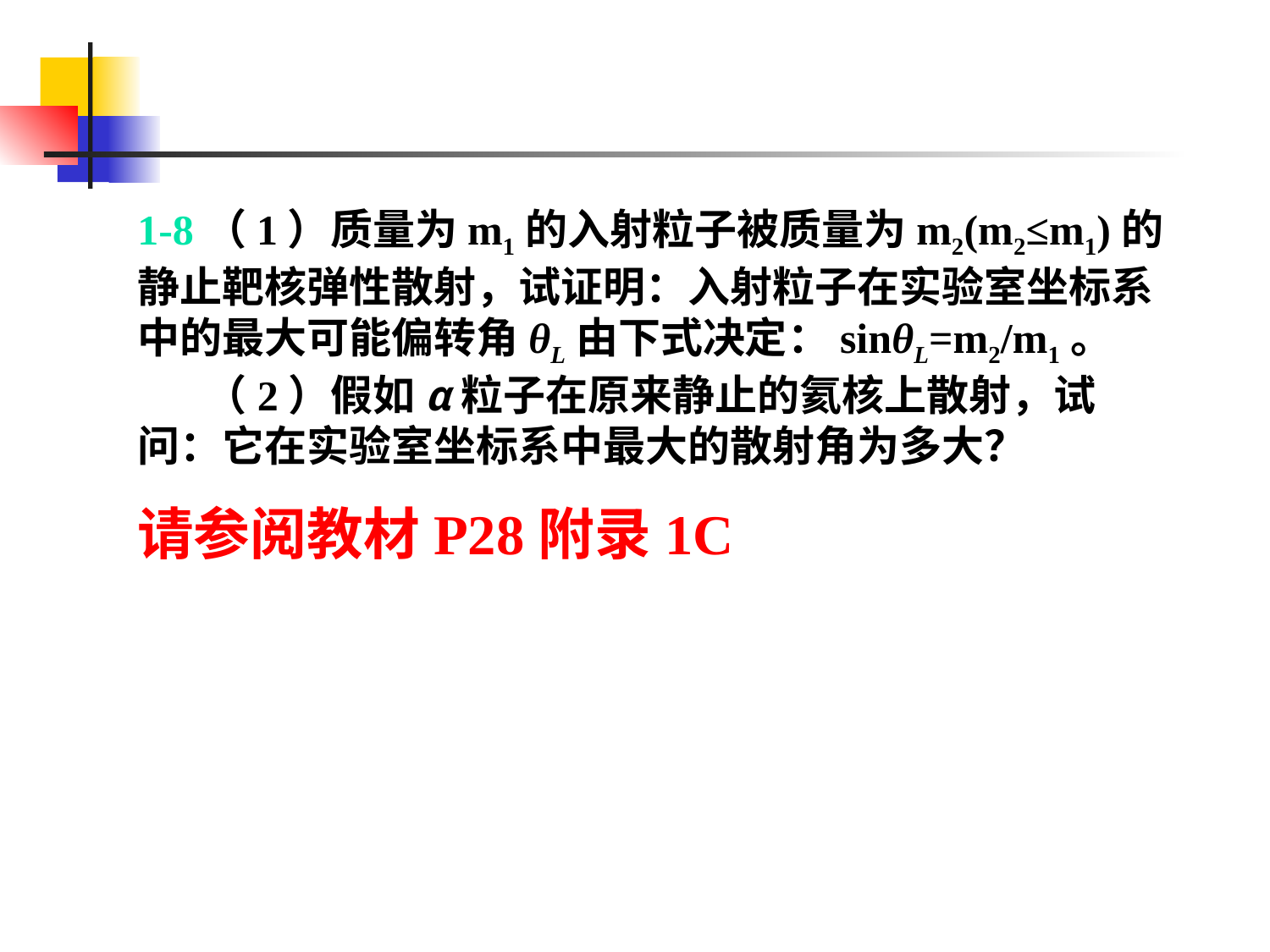

1-8（1）质量为m1的入射粒子被质量为m2(m2≤m1)的静止靶核弹性散射，试证明：入射粒子在实验室坐标系中的最大可能偏转角θL由下式决定：sinθL=m2/m1。
      （2）假如α粒子在原来静止的氦核上散射，试问：它在实验室坐标系中最大的散射角为多大？
请参阅教材P28附录1C